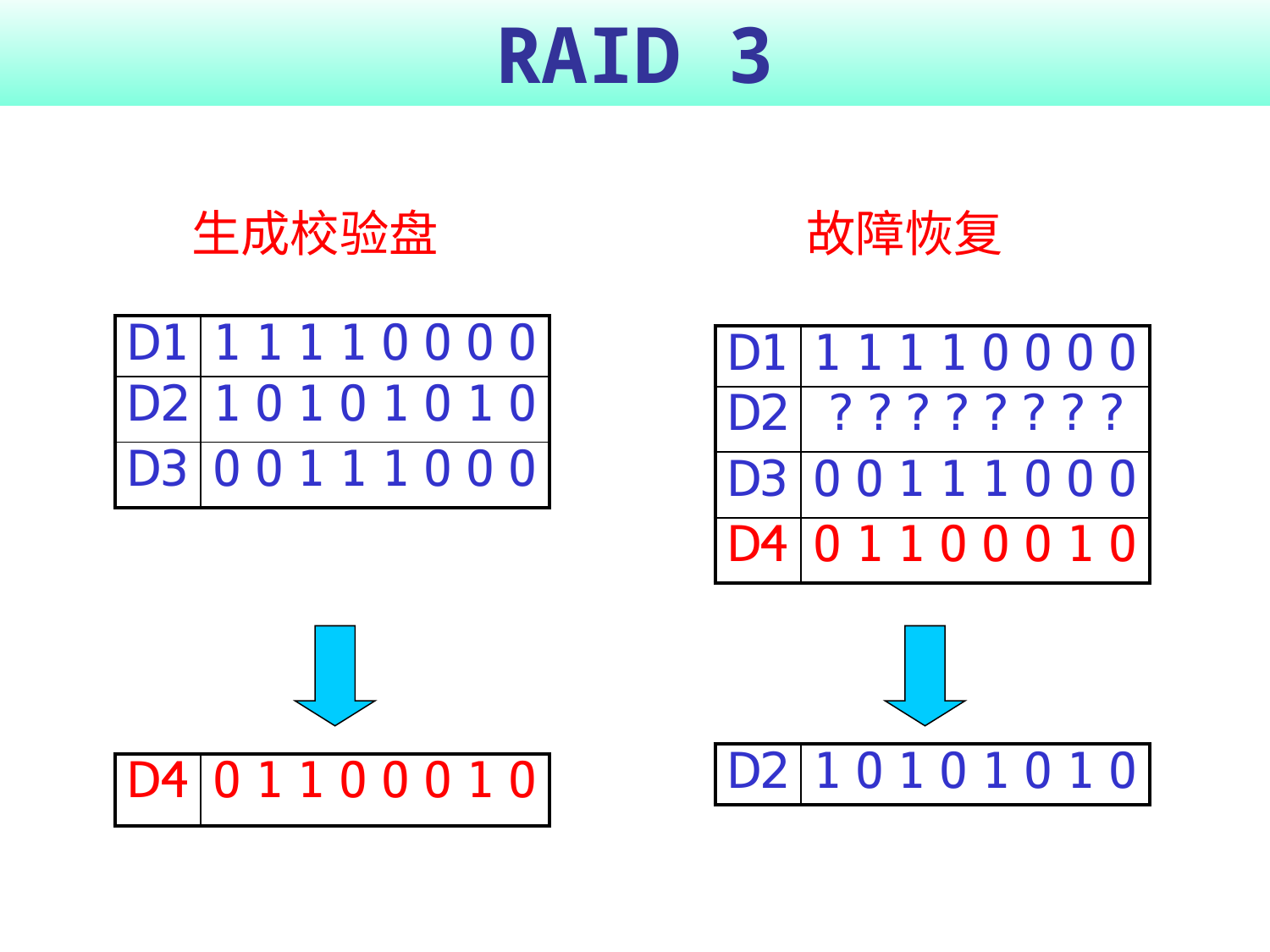

# RAID 3
生成校验盘
故障恢复
| D1 | 1 1 1 1 0 0 0 0 |
| --- | --- |
| D2 | 1 0 1 0 1 0 1 0 |
| D3 | 0 0 1 1 1 0 0 0 |
| D1 | 1 1 1 1 0 0 0 0 |
| --- | --- |
| D2 | ? ? ? ? ? ? ? ? |
| D3 | 0 0 1 1 1 0 0 0 |
| D4 | 0 1 1 0 0 0 1 0 |

| D2 | 1 0 1 0 1 0 1 0 |
| --- | --- |
| D4 | 0 1 1 0 0 0 1 0 |
| --- | --- |